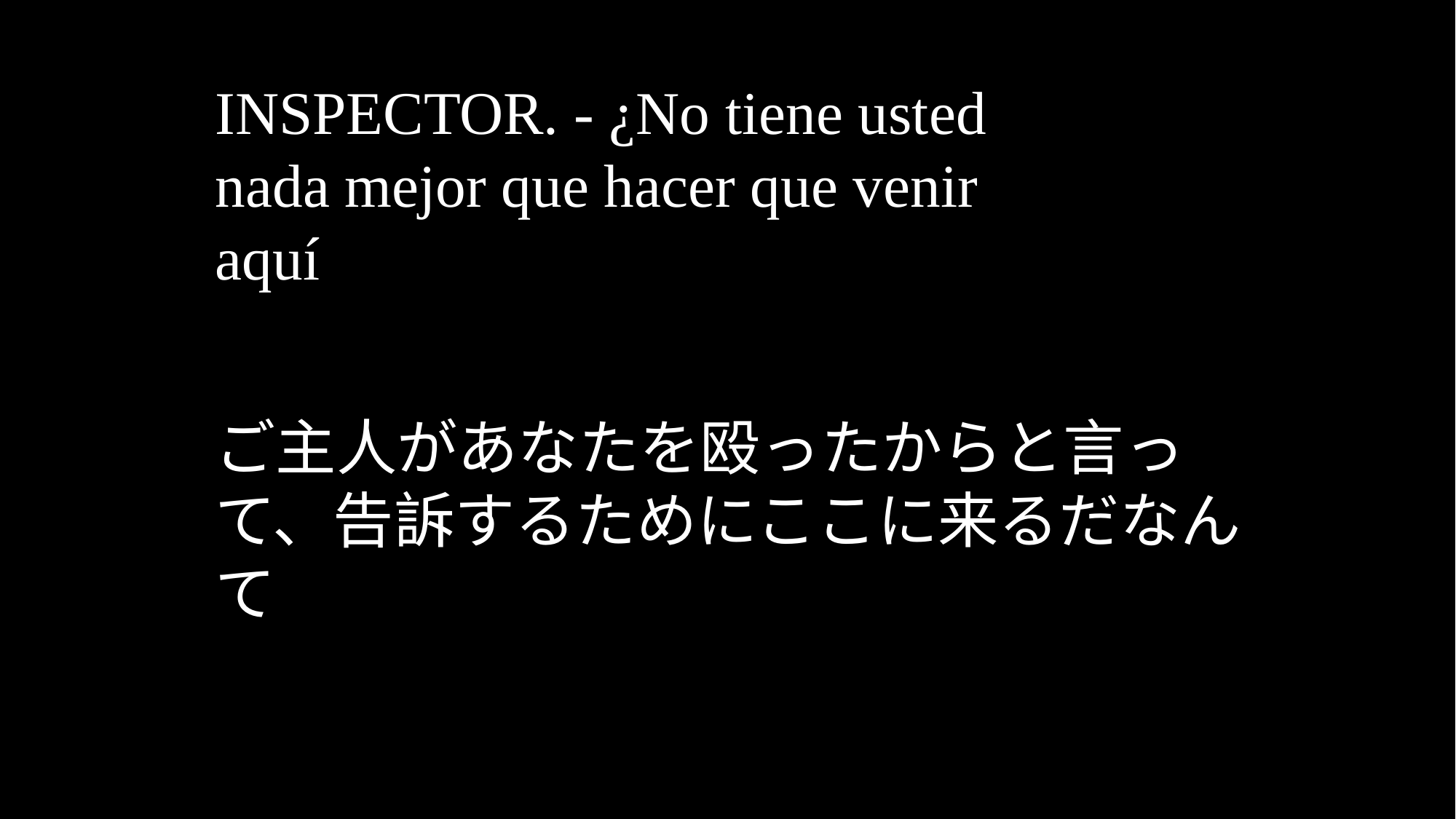

INSPECTOR. - ¿No tiene usted nada mejor que hacer que venir aquí

ご主人があなたを殴ったからと言って、告訴するためにここに来るだなんて